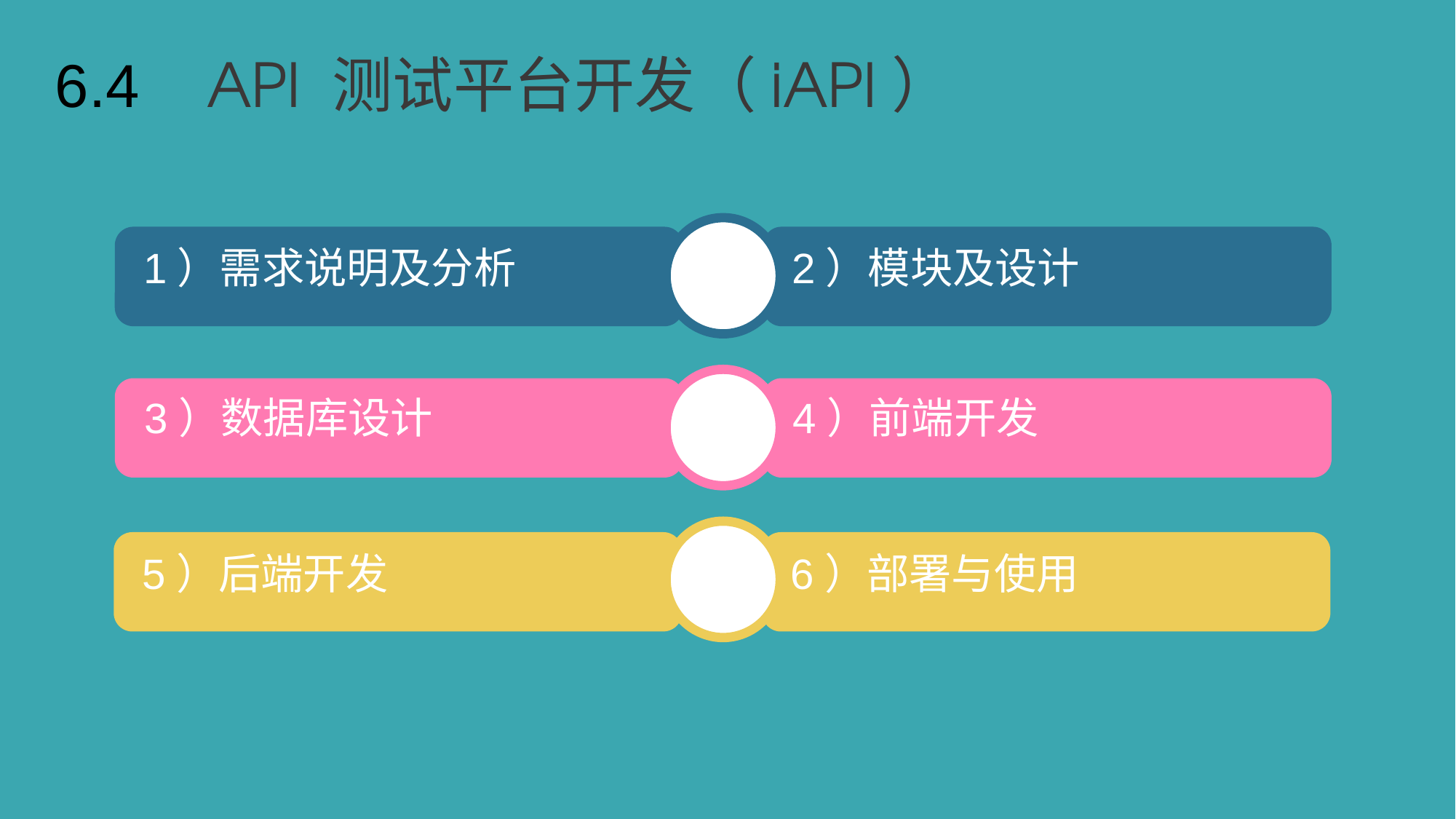

6.4
API 测试平台开发（iAPI）

1）需求说明及分析
2）模块及设计

3）数据库设计
4）前端开发

5）后端开发
6）部署与使用